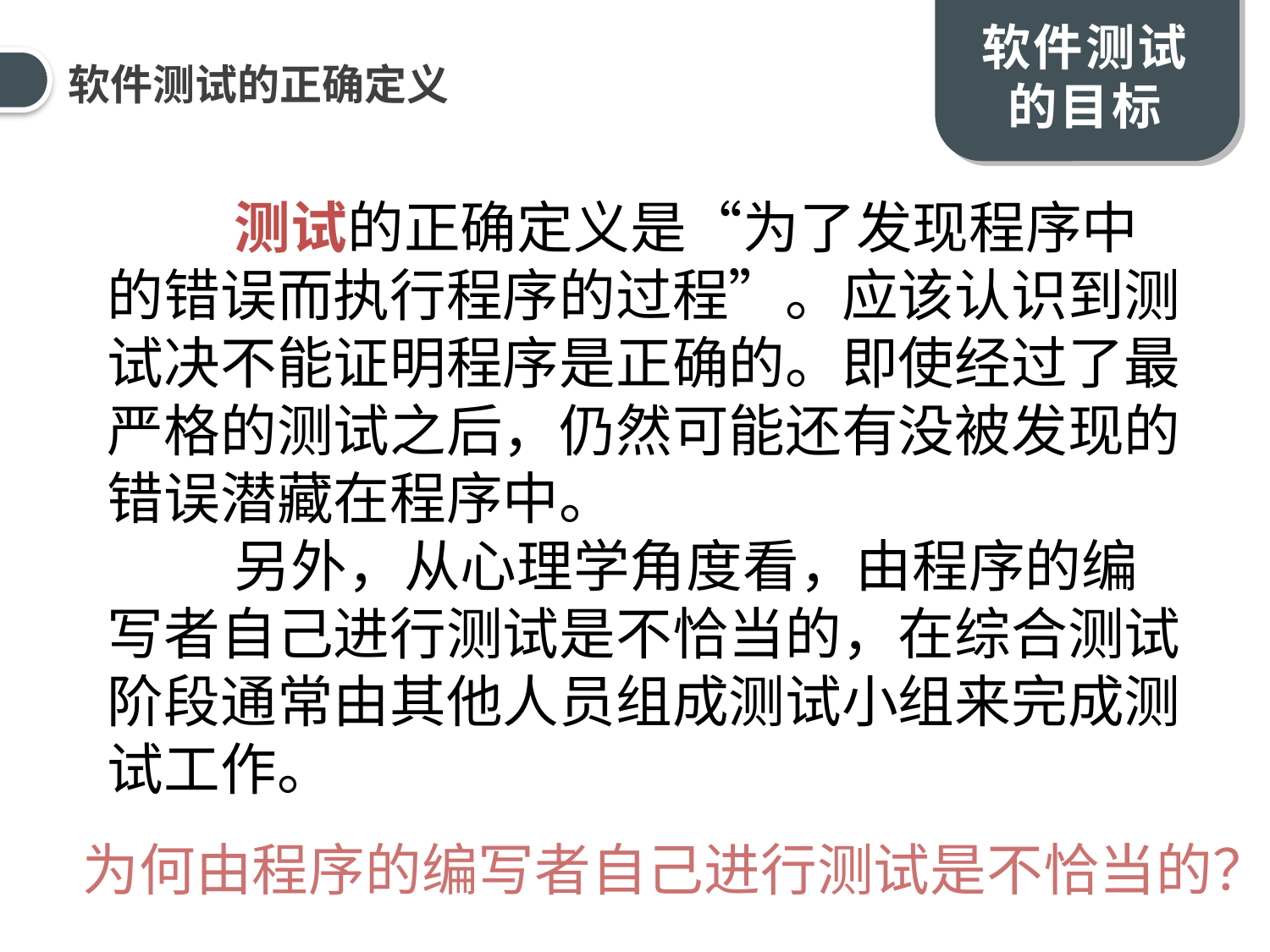

软件测试
的目标

软件测试的正确定义
	测试的正确定义是“为了发现程序中的错误而执行程序的过程”。应该认识到测试决不能证明程序是正确的。即使经过了最严格的测试之后，仍然可能还有没被发现的错误潜藏在程序中。
	另外，从心理学角度看，由程序的编写者自己进行测试是不恰当的，在综合测试阶段通常由其他人员组成测试小组来完成测试工作。

为何由程序的编写者自己进行测试是不恰当的？